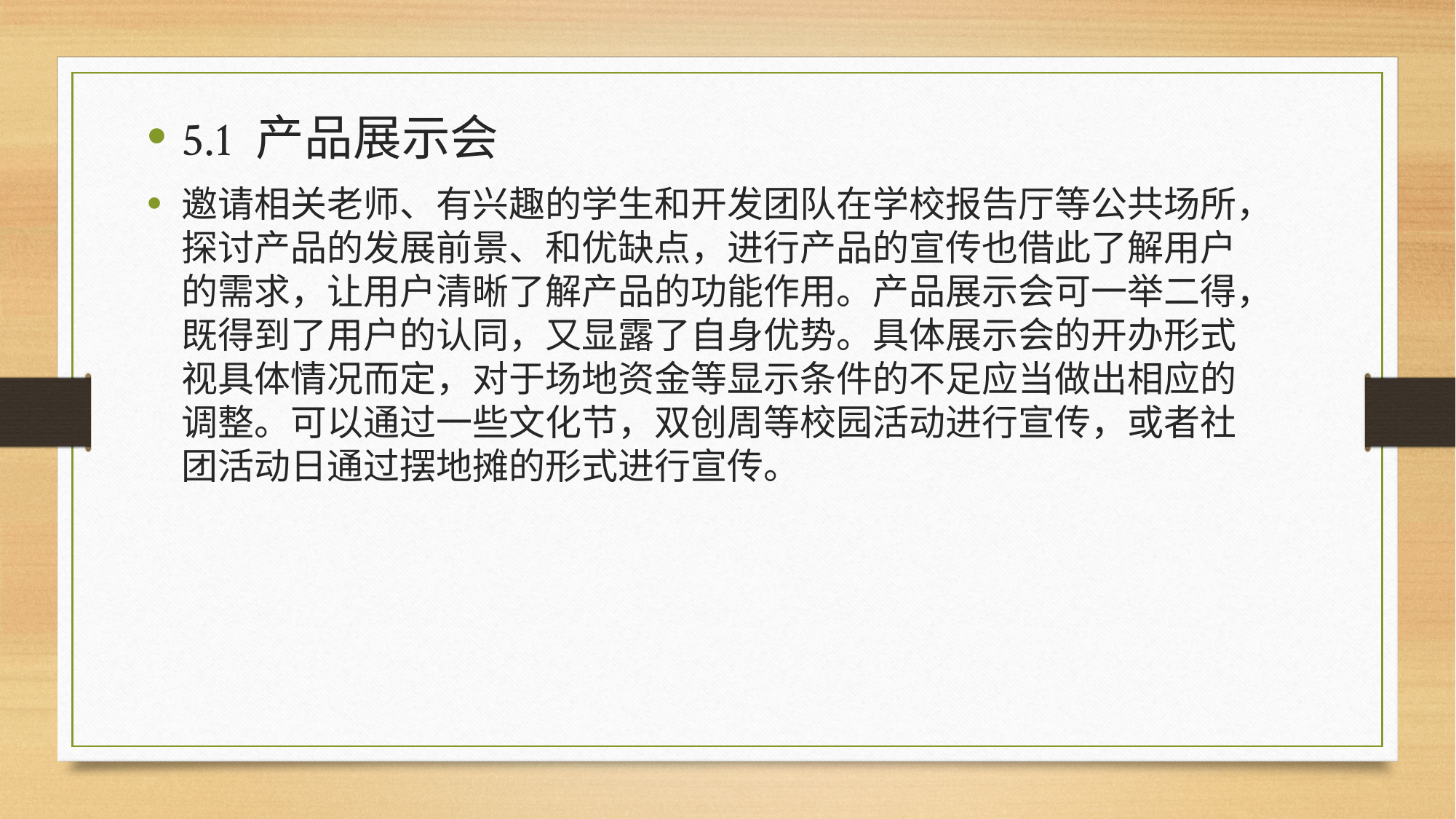

5.1 产品展示会
邀请相关老师、有兴趣的学生和开发团队在学校报告厅等公共场所，探讨产品的发展前景、和优缺点，进行产品的宣传也借此了解用户的需求，让用户清晰了解产品的功能作用。产品展示会可一举二得，既得到了用户的认同，又显露了自身优势。具体展示会的开办形式视具体情况而定，对于场地资金等显示条件的不足应当做出相应的调整。可以通过一些文化节，双创周等校园活动进行宣传，或者社团活动日通过摆地摊的形式进行宣传。